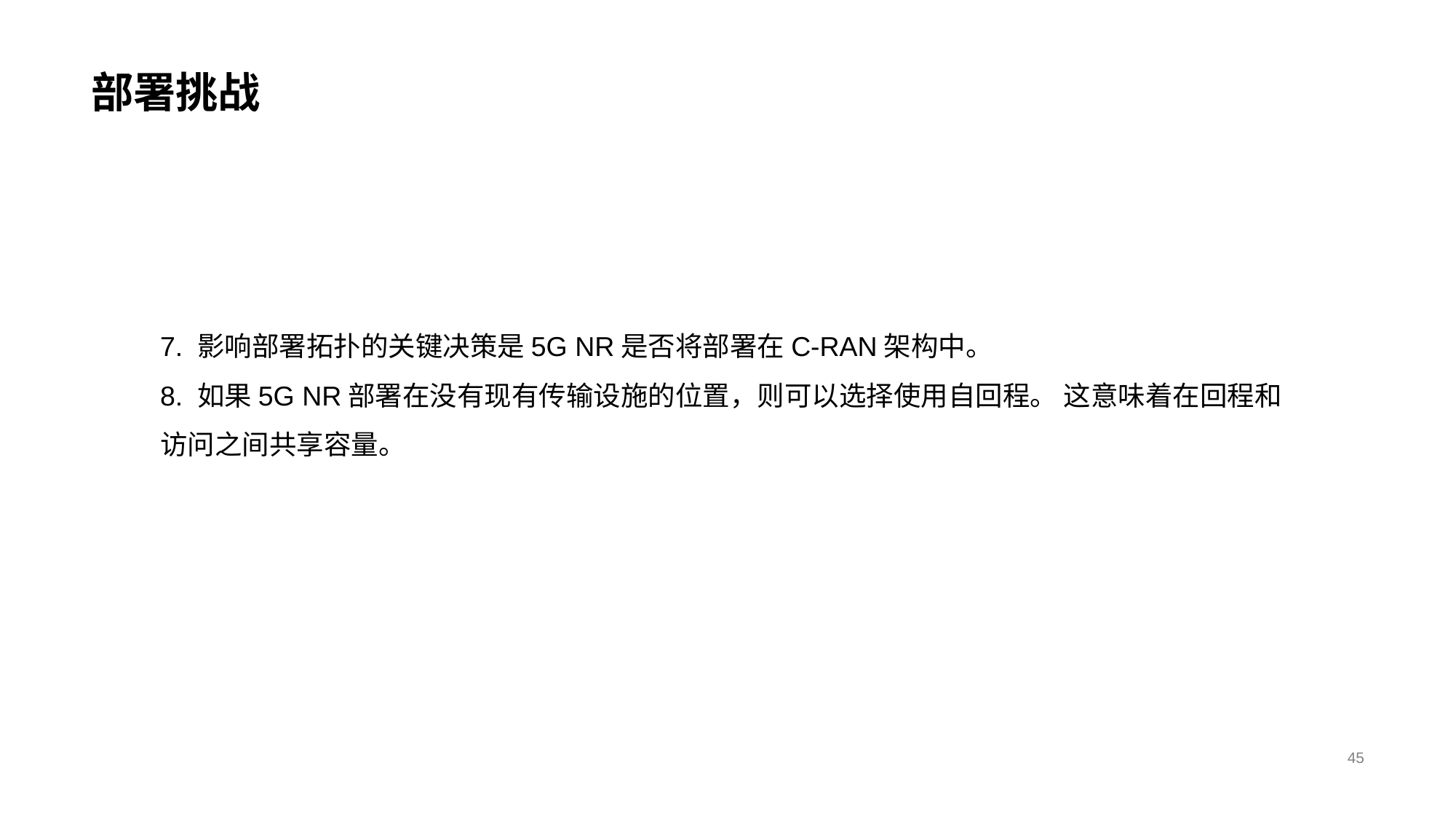

# 部署挑战
7. 影响部署拓扑的关键决策是5G NR是否将部署在C-RAN架构中。
8. 如果5G NR部署在没有现有传输设施的位置，则可以选择使用自回程。 这意味着在回程和访问之间共享容量。

45